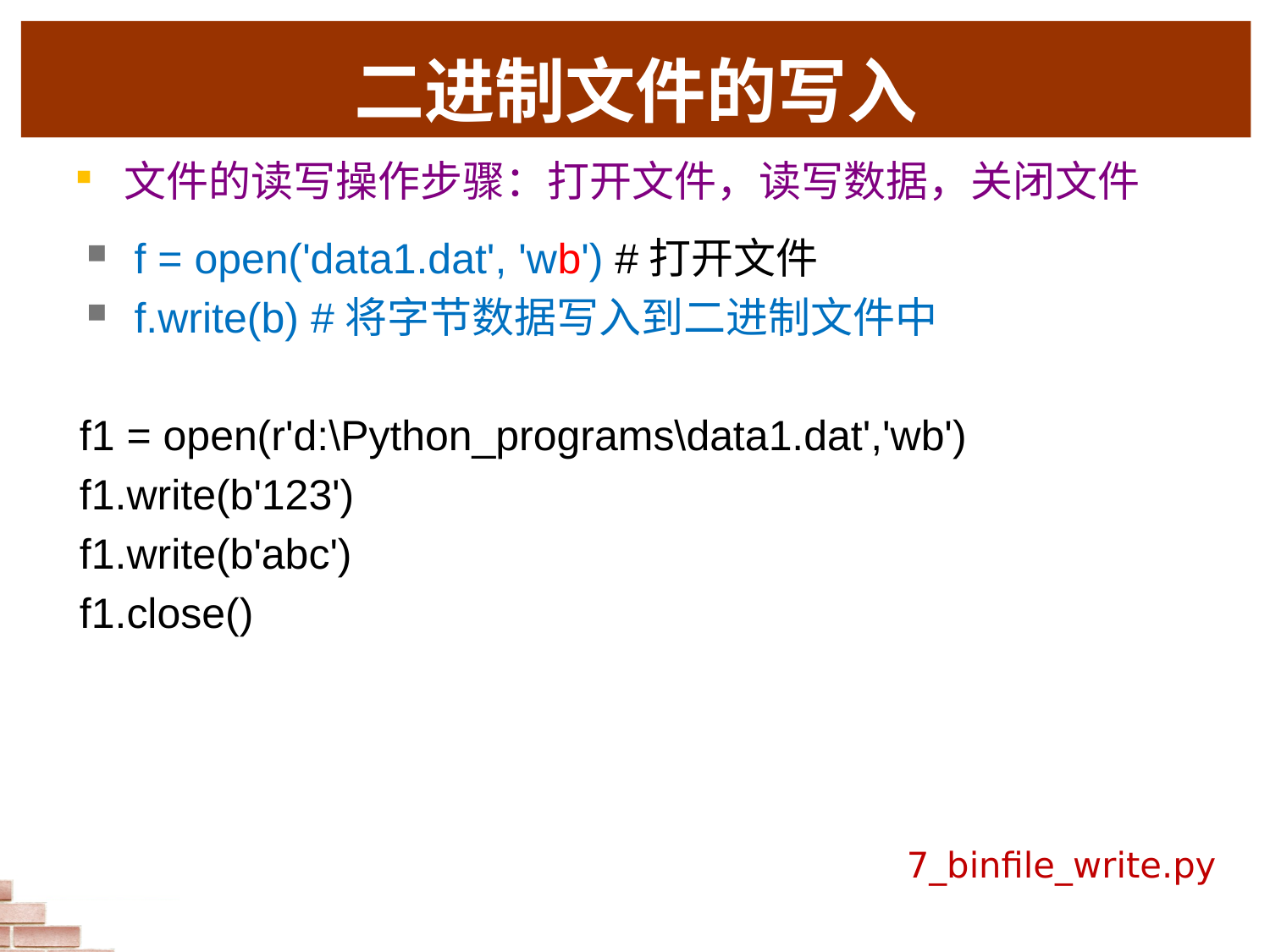

二进制文件的写入
文件的读写操作步骤：打开文件，读写数据，关闭文件
f = open('data1.dat', 'wb') #打开文件
f.write(b) #将字节数据写入到二进制文件中
f1 = open(r'd:\Python_programs\data1.dat','wb')
f1.write(b'123')
f1.write(b'abc')
f1.close()
7_binfile_write.py